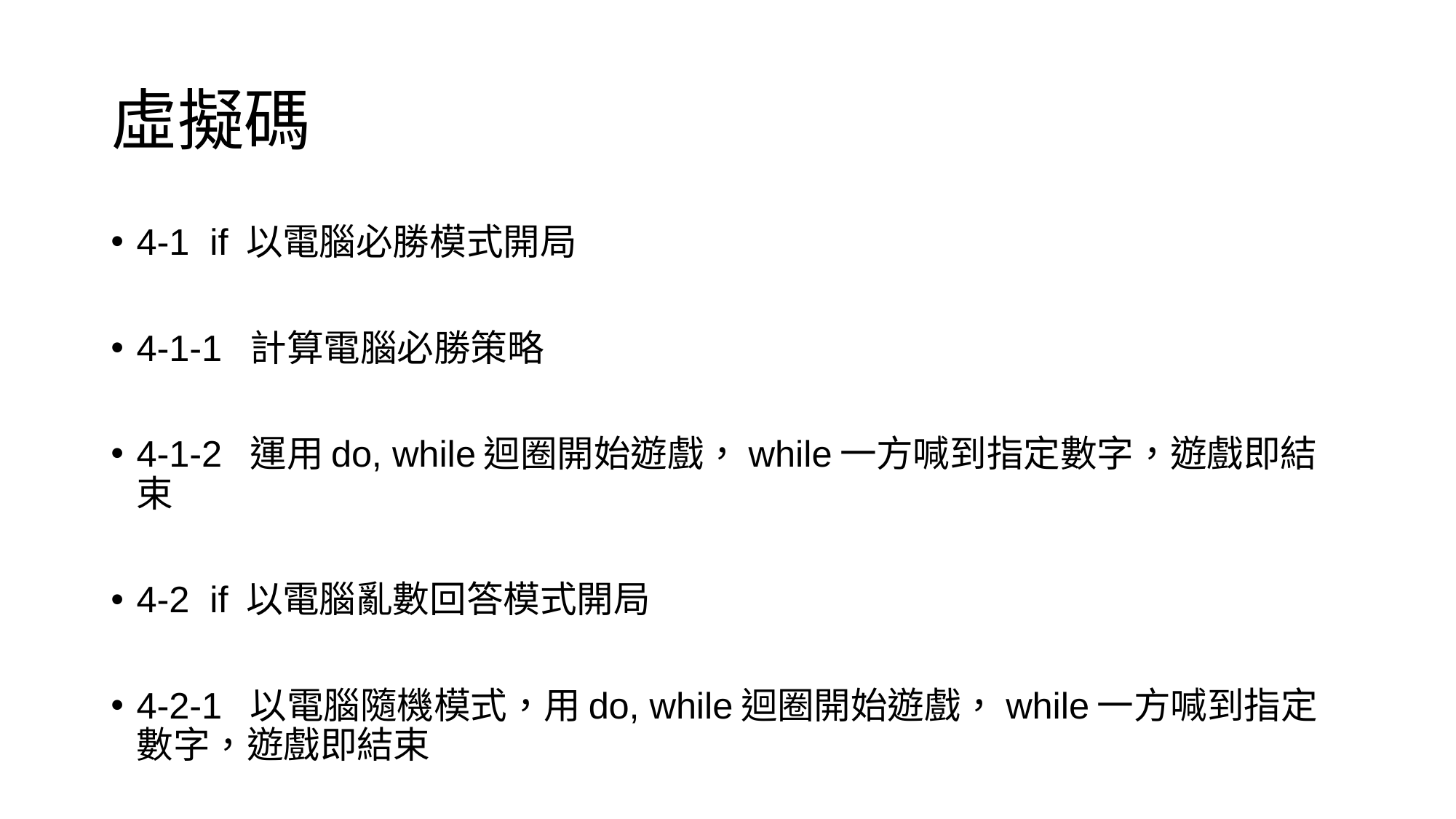

# 虛擬碼
4-1  if 以電腦必勝模式開局

4-1-1  計算電腦必勝策略

4-1-2  運用do, while迴圈開始遊戲，while一方喊到指定數字，遊戲即結束

4-2  if 以電腦亂數回答模式開局

4-2-1  以電腦隨機模式，用do, while迴圈開始遊戲，while一方喊到指定數字，遊戲即結束